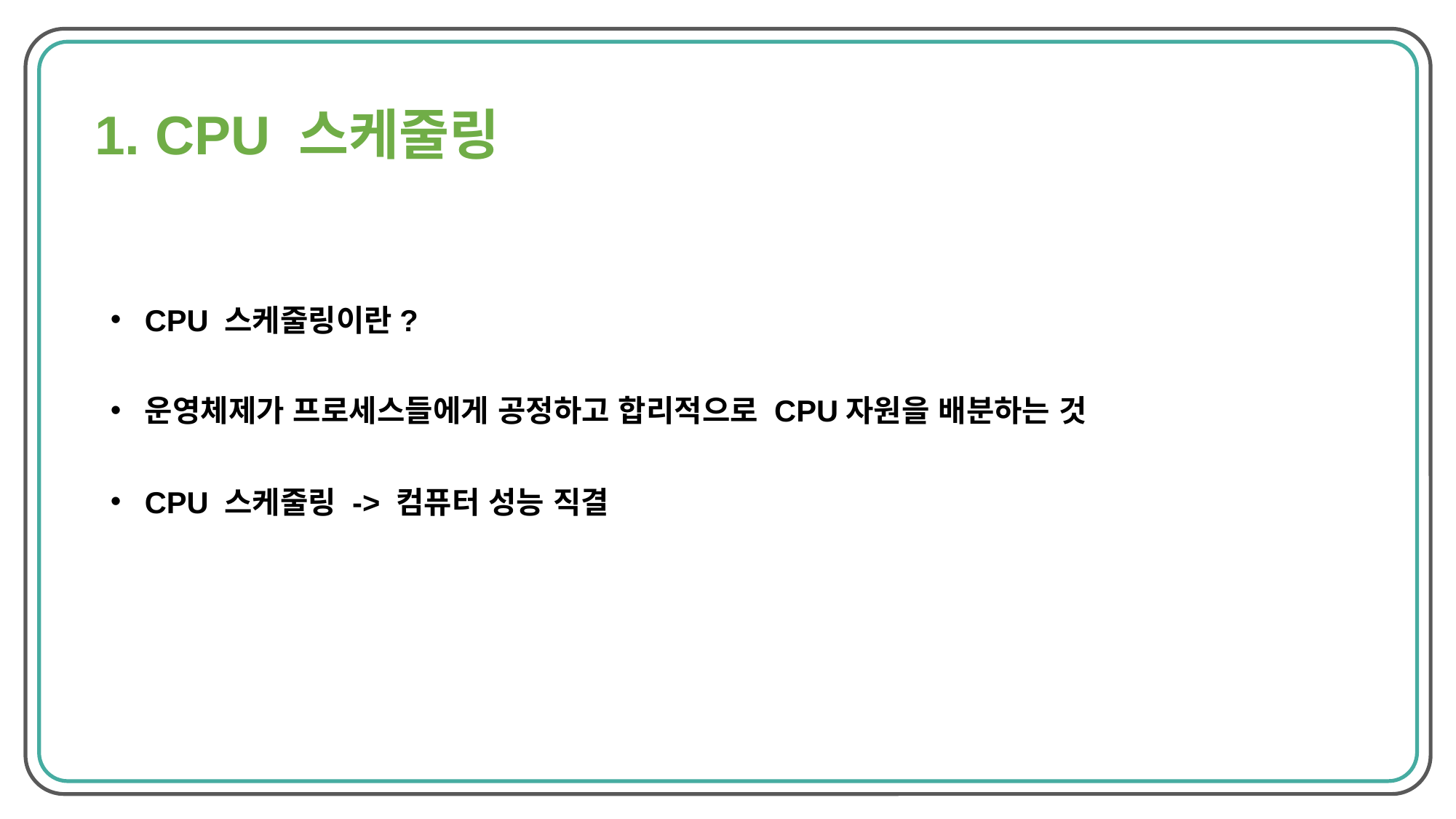

1. CPU 스케줄링
CPU 스케줄링이란?
운영체제가 프로세스들에게 공정하고 합리적으로 CPU자원을 배분하는 것
CPU 스케줄링 -> 컴퓨터 성능 직결